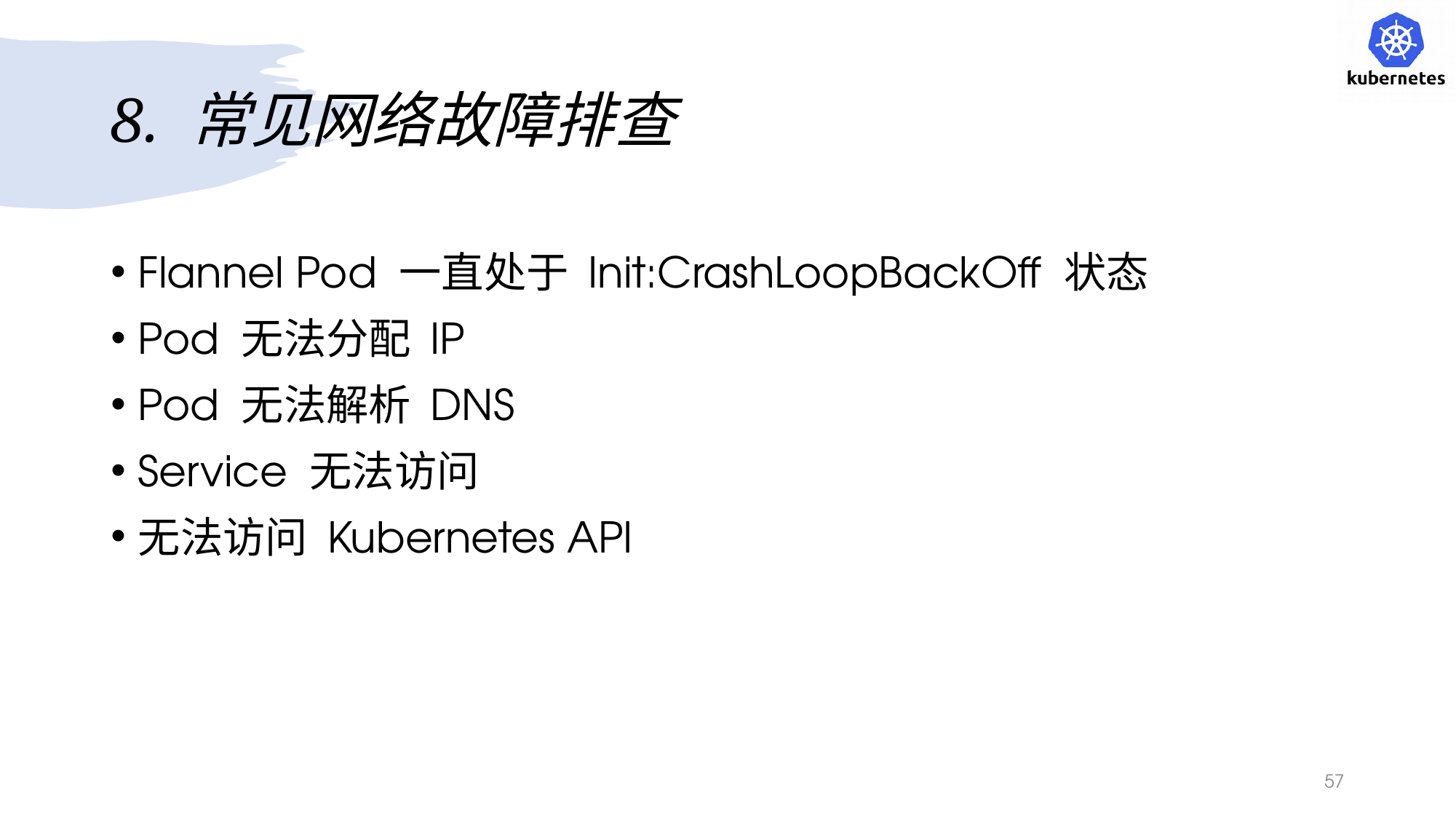

# 8. 常见网络故障排查
Flannel Pod 一直处于 Init:CrashLoopBackOff 状态
Pod 无法分配 IP
Pod 无法解析 DNS
Service 无法访问
无法访问 Kubernetes API
57